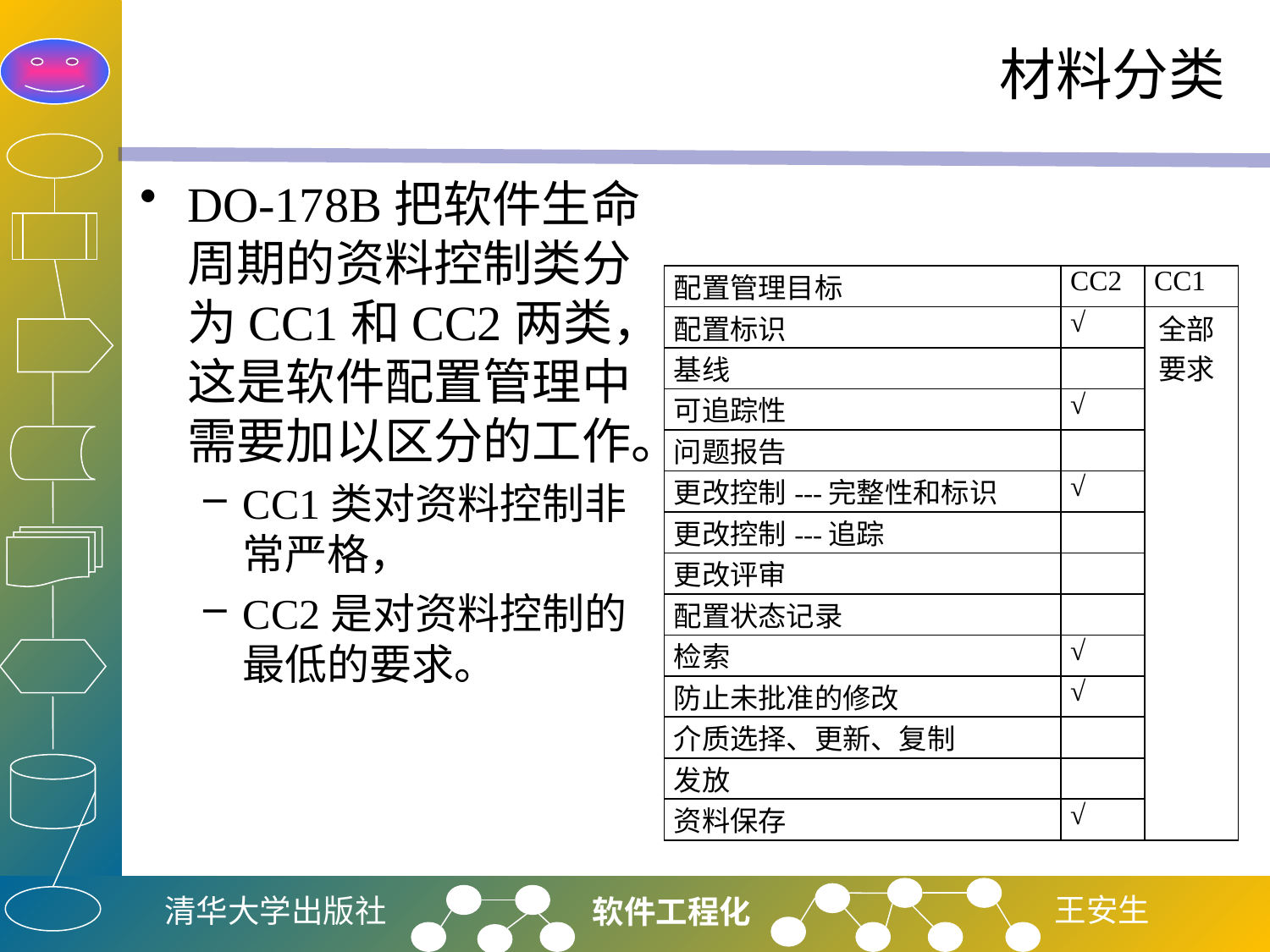

# 材料分类
DO-178B把软件生命周期的资料控制类分为CC1和CC2两类，这是软件配置管理中需要加以区分的工作。
CC1类对资料控制非常严格，
CC2是对资料控制的最低的要求。
| 配置管理目标 | CC2 | CC1 |
| --- | --- | --- |
| 配置标识 | √ | 全部要求 |
| 基线 |  |  |
| 可追踪性 | √ |  |
| 问题报告 |  |  |
| 更改控制---完整性和标识 | √ |  |
| 更改控制---追踪 |  |  |
| 更改评审 |  |  |
| 配置状态记录 |  |  |
| 检索 | √ |  |
| 防止未批准的修改 | √ |  |
| 介质选择、更新、复制 |  |  |
| 发放 |  |  |
| 资料保存 | √ |  |